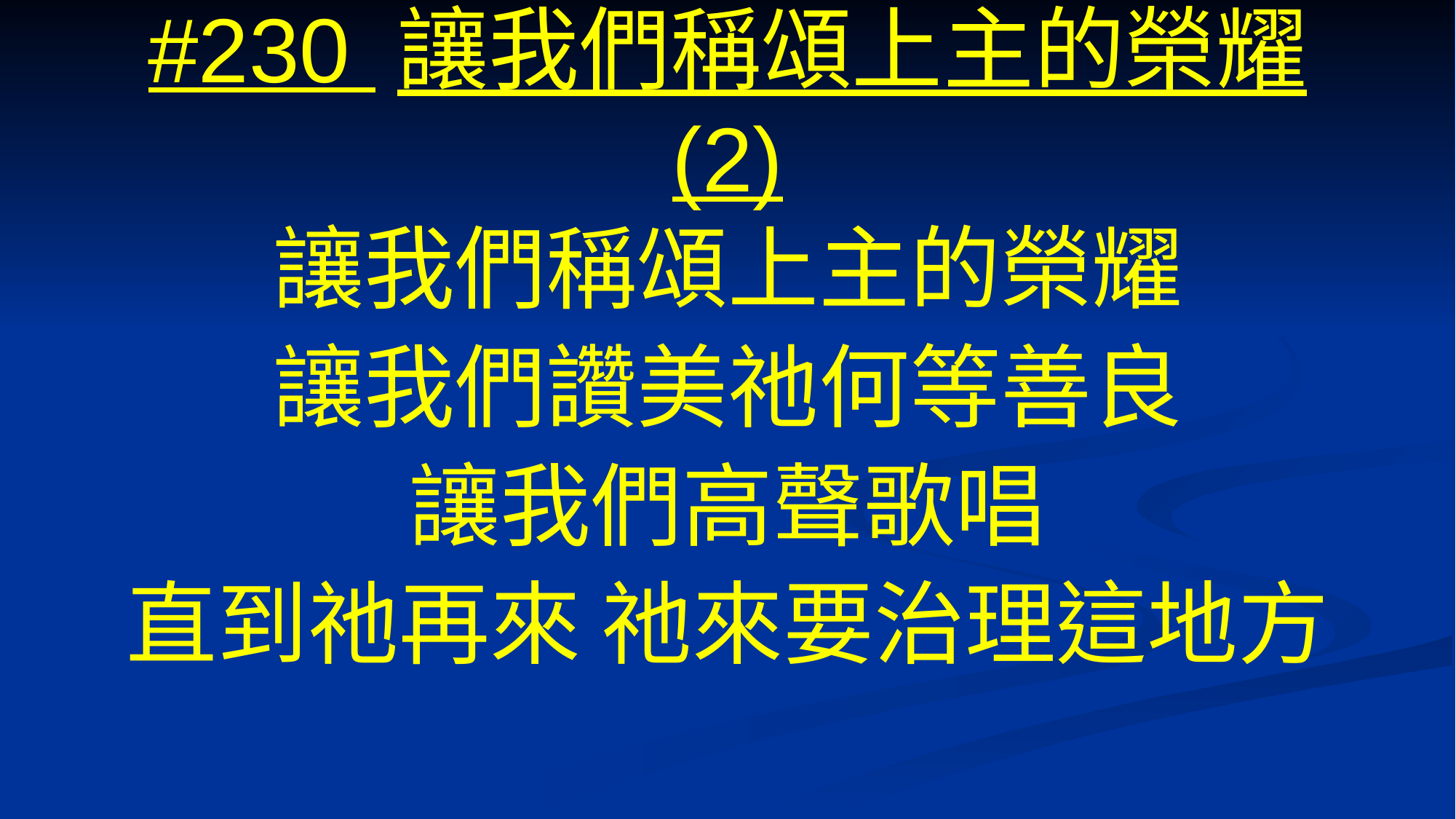

# #230 讓我們稱頌上主的榮耀 (2)
讓我們稱頌上主的榮耀
讓我們讚美祂何等善良
讓我們高聲歌唱
直到祂再來 祂來要治理這地方